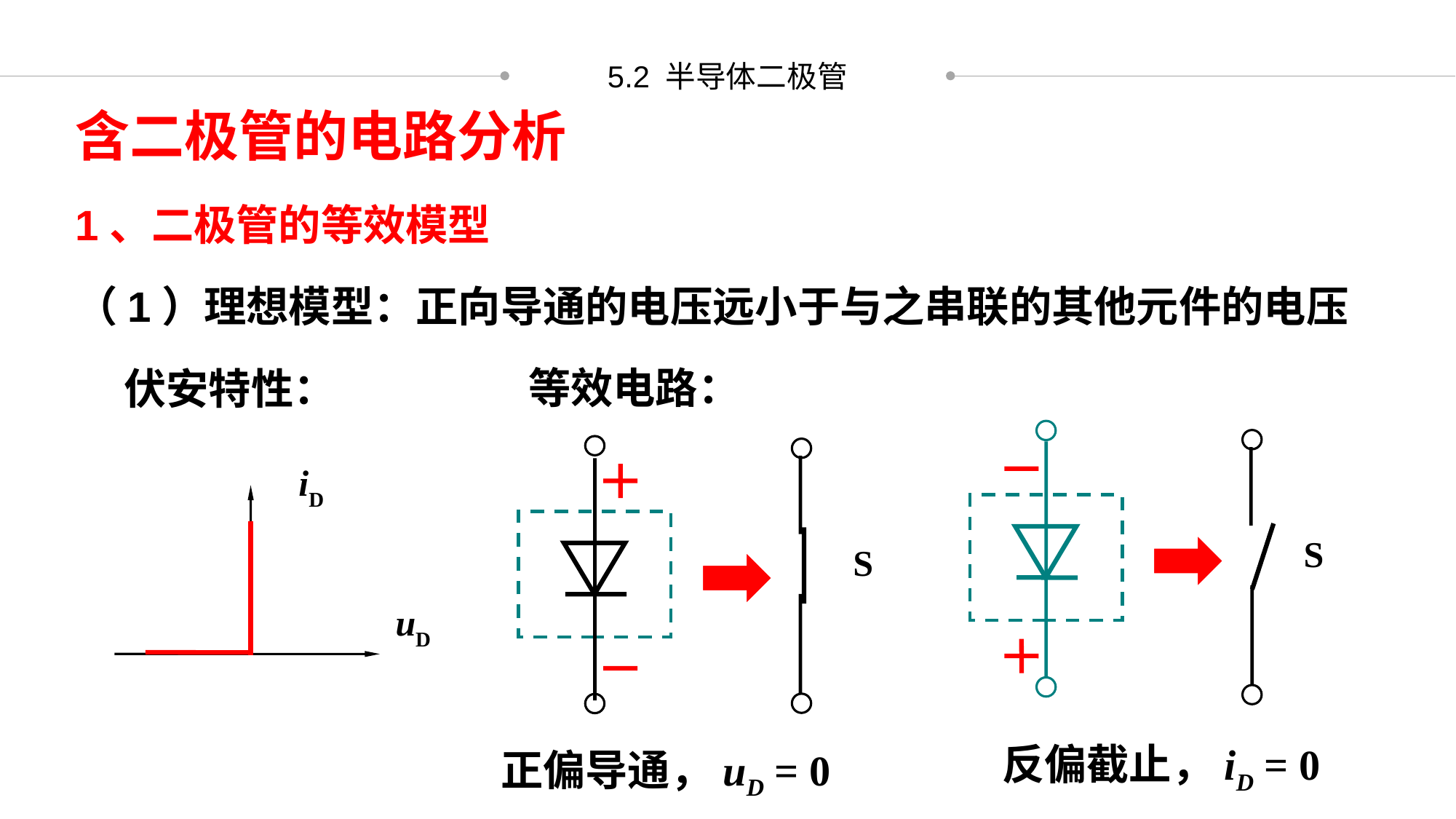

5.2 半导体二极管
含二极管的电路分析
1、二极管的等效模型
（1）理想模型：正向导通的电压远小于与之串联的其他元件的电压
    等效电路：
    伏安特性：

S

S

iD

uD

反偏截止，iD = 0
正偏导通，uD = 0